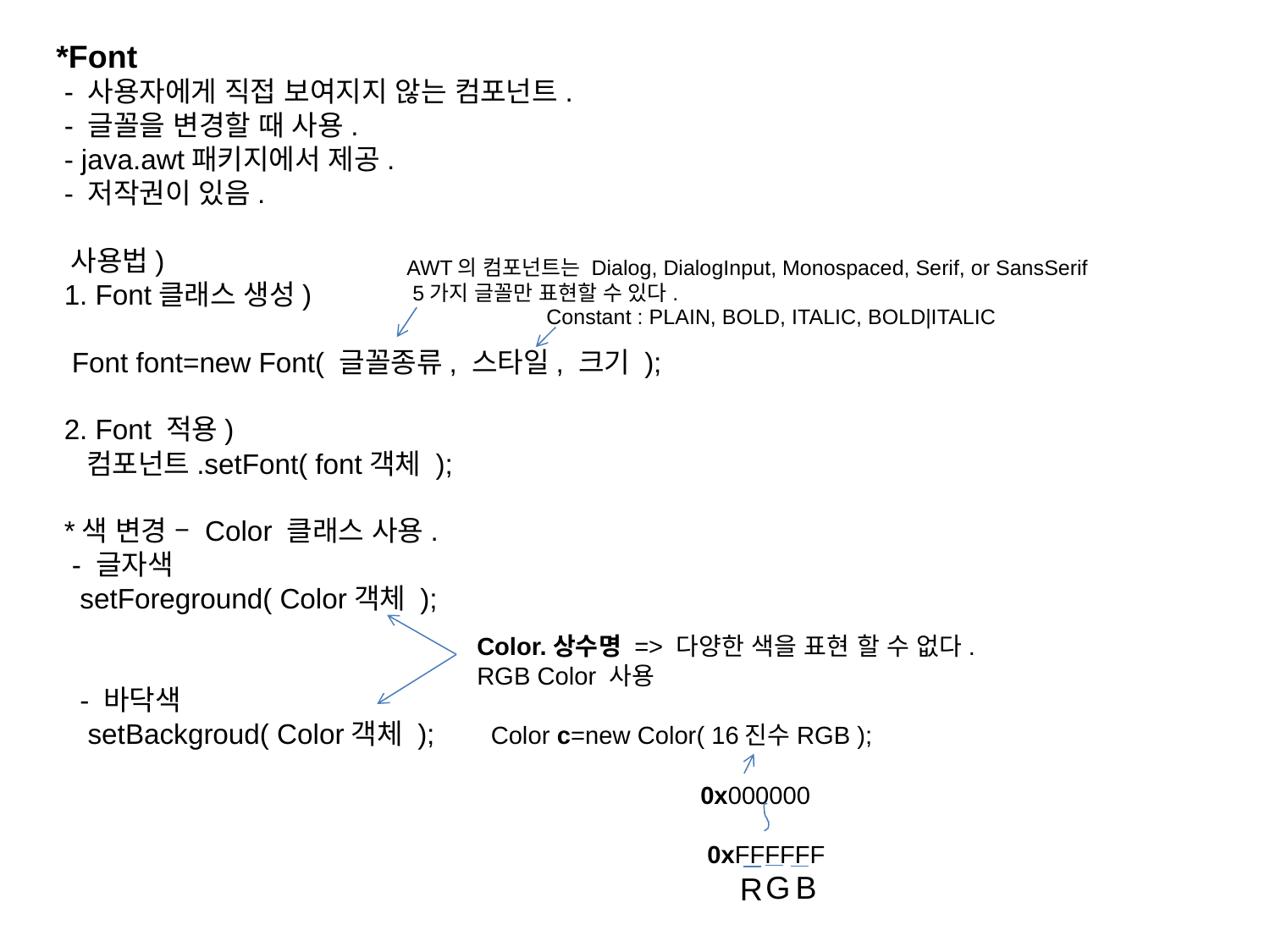

*Font
 - 사용자에게 직접 보여지지 않는 컴포넌트.
 - 글꼴을 변경할 때 사용.
 - java.awt패키지에서 제공.
 - 저작권이 있음.

 사용법)
 1. Font클래스 생성)

  Font font=new Font( 글꼴종류, 스타일, 크기 );

 2. Font 적용)
   컴포넌트.setFont( font객체 );

 *색 변경 – Color 클래스 사용.
  - 글자색
   setForeground( Color객체 );

   - 바닥색
    setBackgroud( Color객체 );

AWT의 컴포넌트는 Dialog, DialogInput, Monospaced, Serif, or SansSerif
 5가지 글꼴만 표현할 수 있다.
Constant : PLAIN, BOLD, ITALIC, BOLD|ITALIC
Color.상수명 => 다양한 색을 표현 할 수 없다.
RGB Color 사용

  Color c=new Color( 16진수RGB );

0x000000

 0xFFFFFF

G
B
R